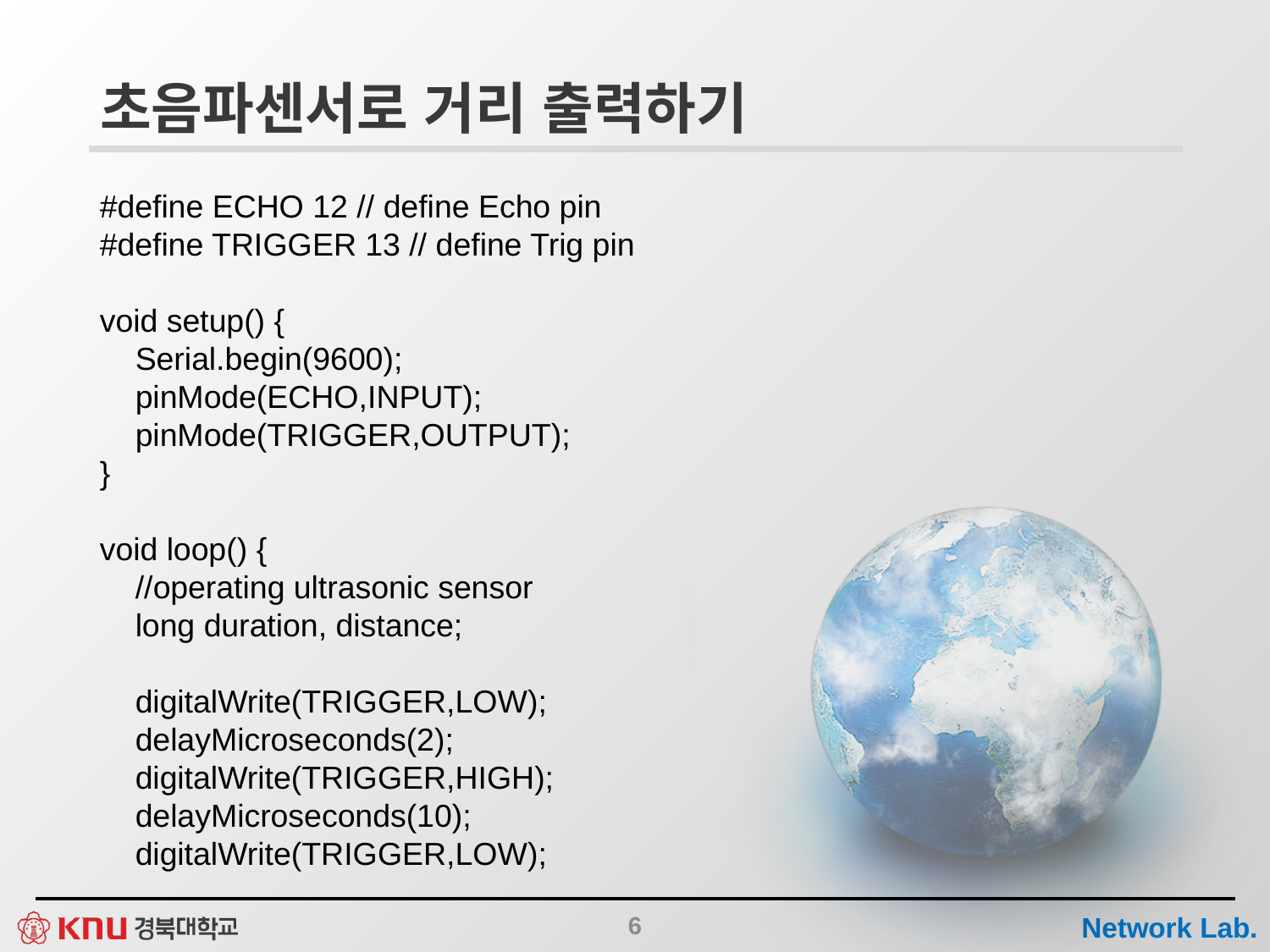

# 초음파센서로 거리 출력하기
#define ECHO 12 // define Echo pin
#define TRIGGER 13 // define Trig pin

void setup() {
    Serial.begin(9600);
    pinMode(ECHO,INPUT);
    pinMode(TRIGGER,OUTPUT);
}

void loop() {
    //operating ultrasonic sensor
    long duration, distance;

    digitalWrite(TRIGGER,LOW);
    delayMicroseconds(2);
    digitalWrite(TRIGGER,HIGH);
    delayMicroseconds(10);
    digitalWrite(TRIGGER,LOW);

6